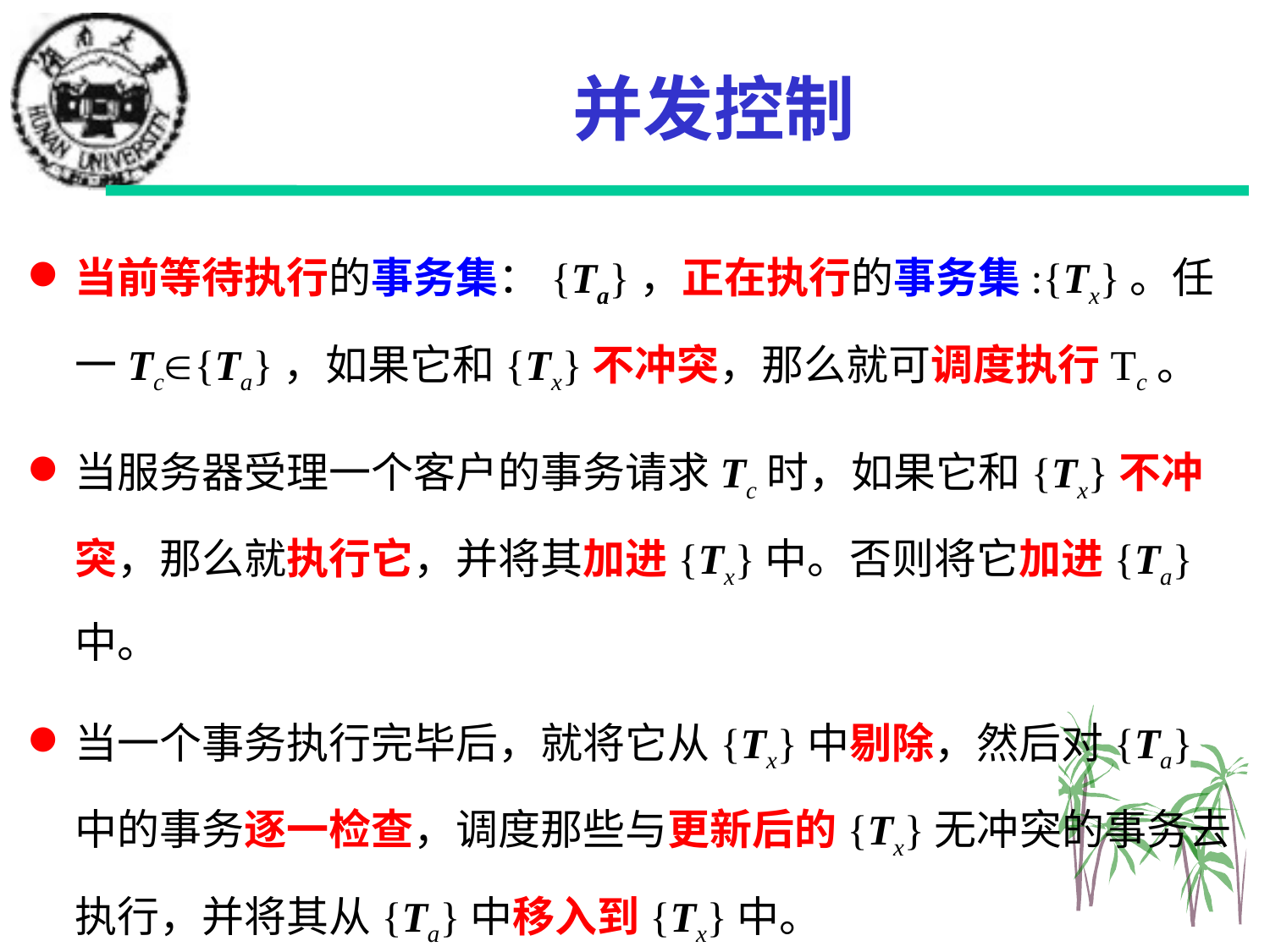

# 并发控制
当前等待执行的事务集：{Ta}，正在执行的事务集:{Tx}。任一Tc∈{Ta}，如果它和{Tx}不冲突，那么就可调度执行Tc。
当服务器受理一个客户的事务请求Tc时，如果它和{Tx}不冲突，那么就执行它，并将其加进{Tx}中。否则将它加进{Ta}中。
当一个事务执行完毕后，就将它从{Tx}中剔除，然后对{Ta}中的事务逐一检查，调度那些与更新后的{Tx}无冲突的事务去执行，并将其从{Ta}中移入到{Tx}中。